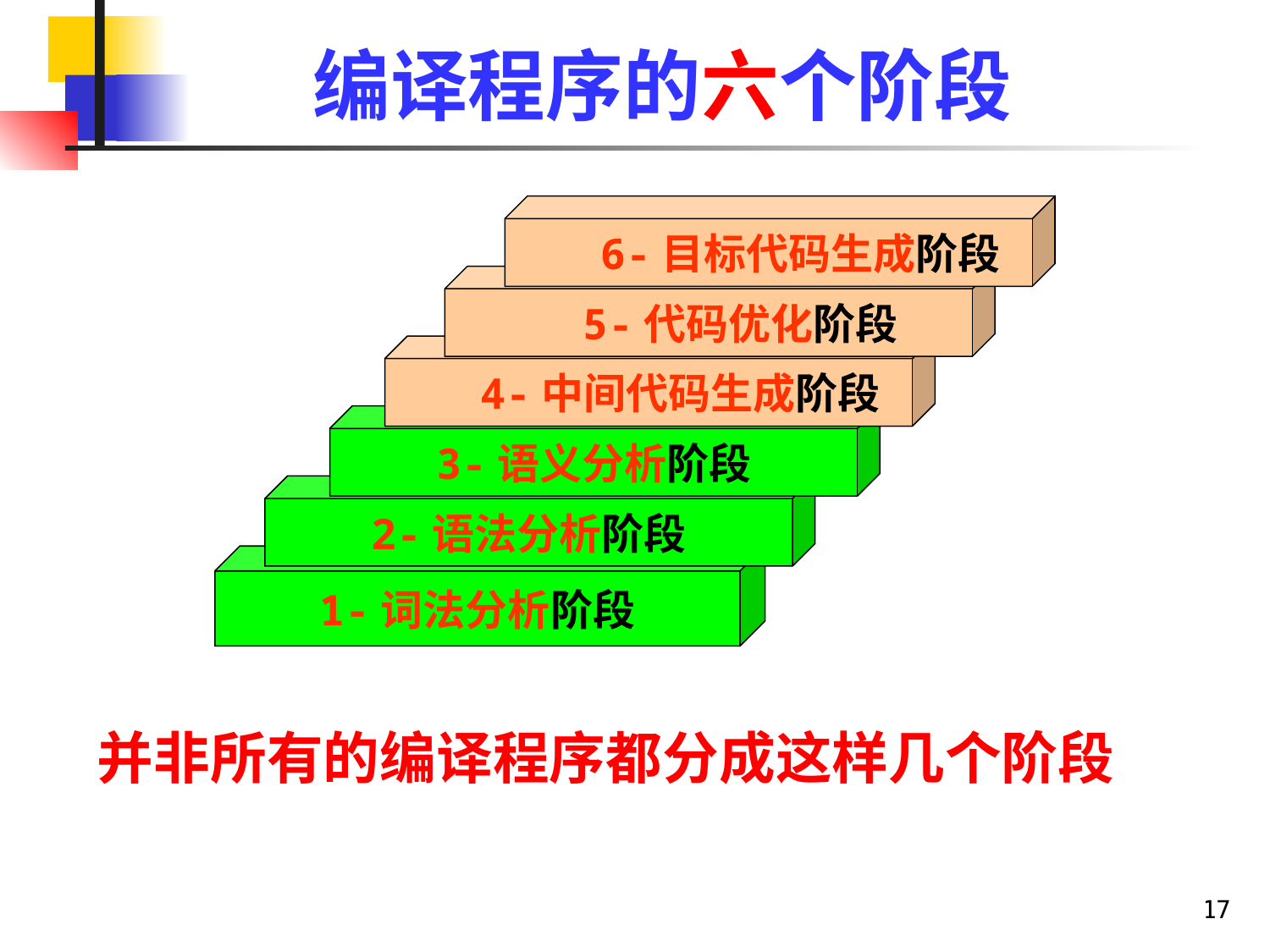

# 编译程序的六个阶段
6-目标代码生成阶段
5-代码优化阶段
4-中间代码生成阶段
3-语义分析阶段
2-语法分析阶段
1-词法分析阶段
并非所有的编译程序都分成这样几个阶段
17